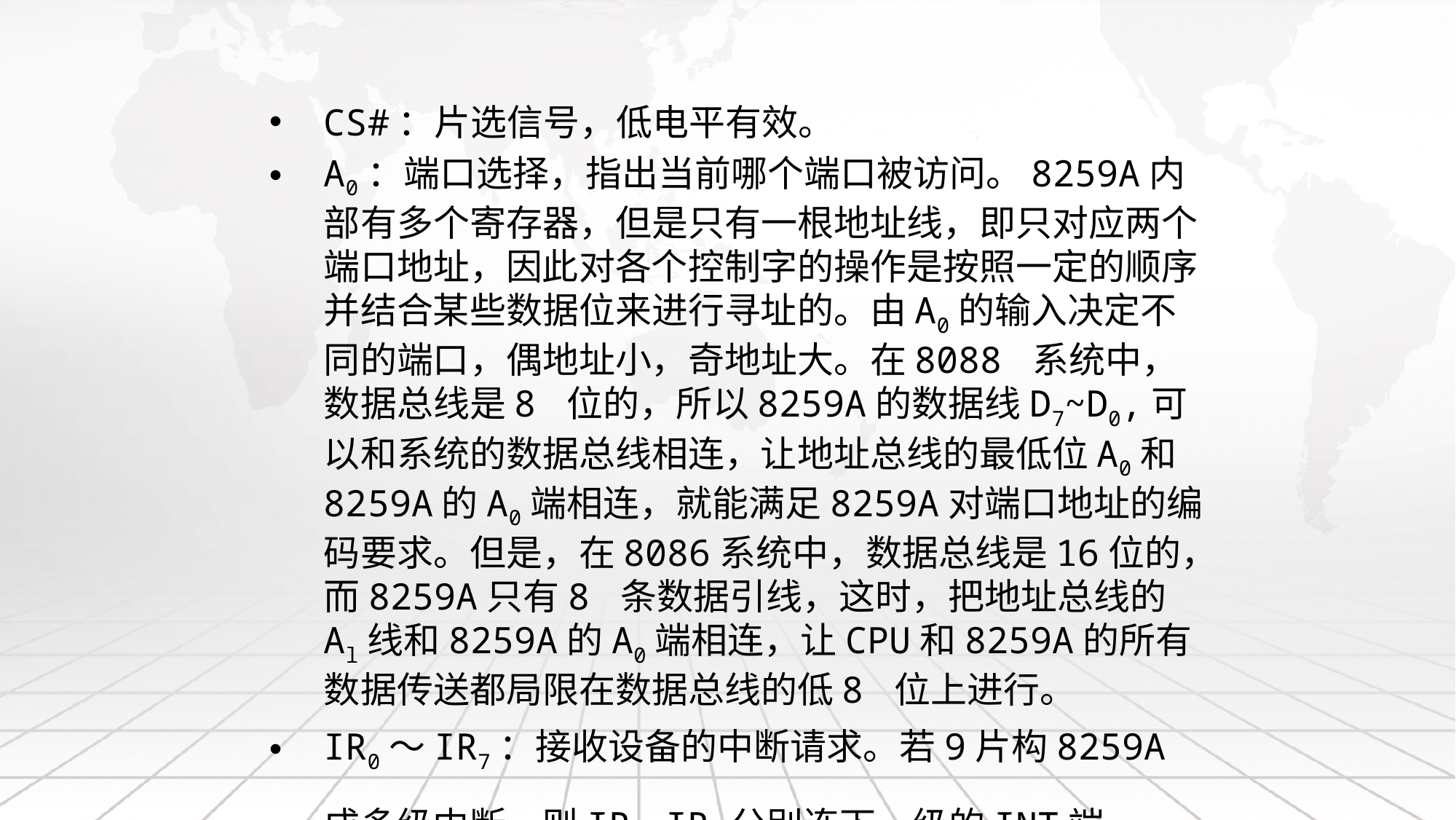

CS#：片选信号，低电平有效。
A0：端口选择，指出当前哪个端口被访问。8259A内部有多个寄存器，但是只有一根地址线，即只对应两个端口地址，因此对各个控制字的操作是按照一定的顺序并结合某些数据位来进行寻址的。由A0的输入决定不同的端口，偶地址小，奇地址大。在8088 系统中，数据总线是8 位的，所以8259A的数据线D7~D0,可以和系统的数据总线相连，让地址总线的最低位A0和8259A的A0端相连，就能满足8259A对端口地址的编码要求。但是，在8086系统中，数据总线是16位的，而8259A只有8 条数据引线，这时，把地址总线的Al线和8259A的A0端相连，让CPU和8259A的所有数据传送都局限在数据总线的低8 位上进行。
IR0～IR7：接收设备的中断请求。若9片构8259A成多级中断，则IR0~IR7分别连下一级的INT端。